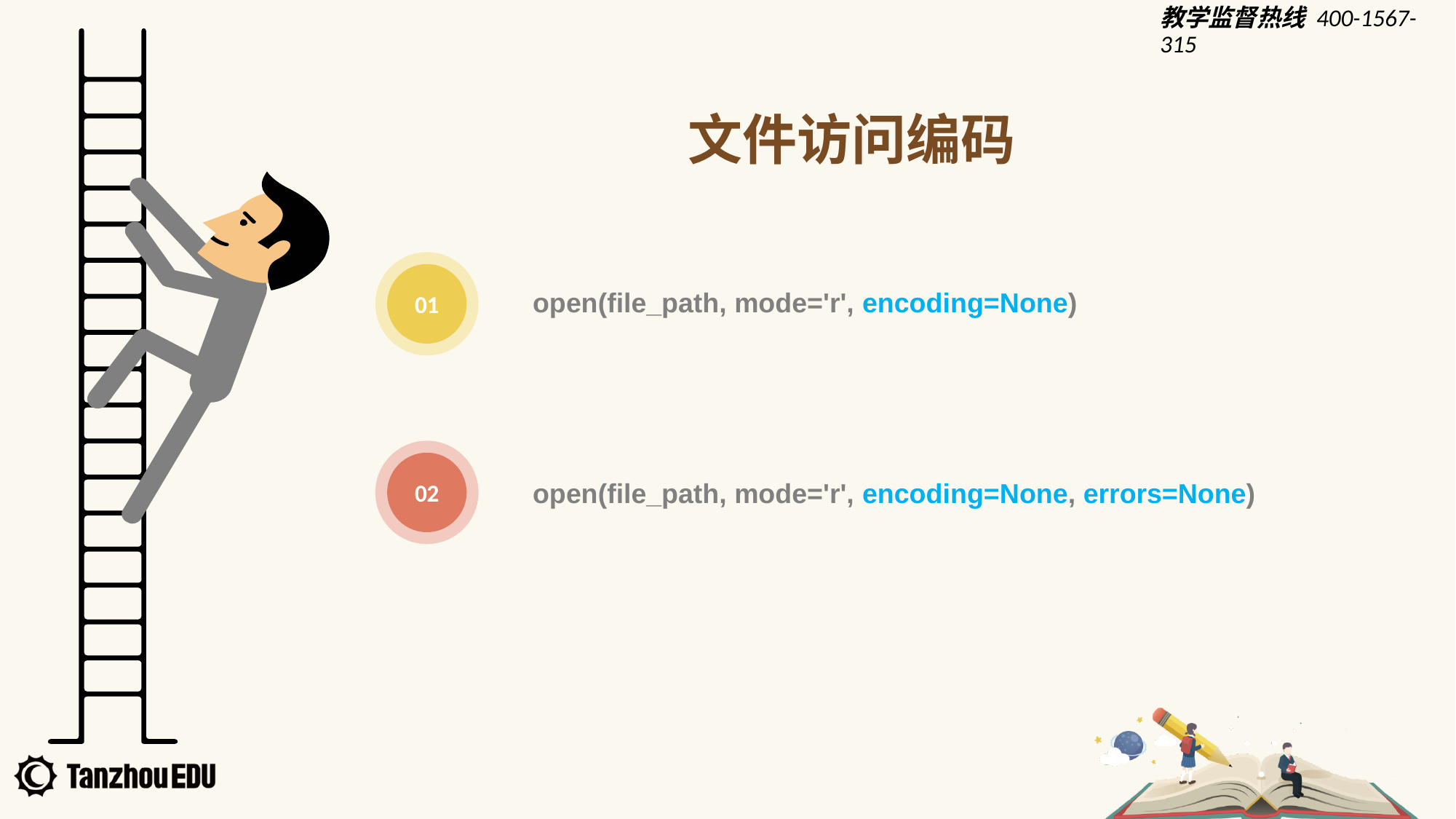

文件访问编码

01
open(file_path, mode='r', encoding=None)

02
open(file_path, mode='r', encoding=None, errors=None)